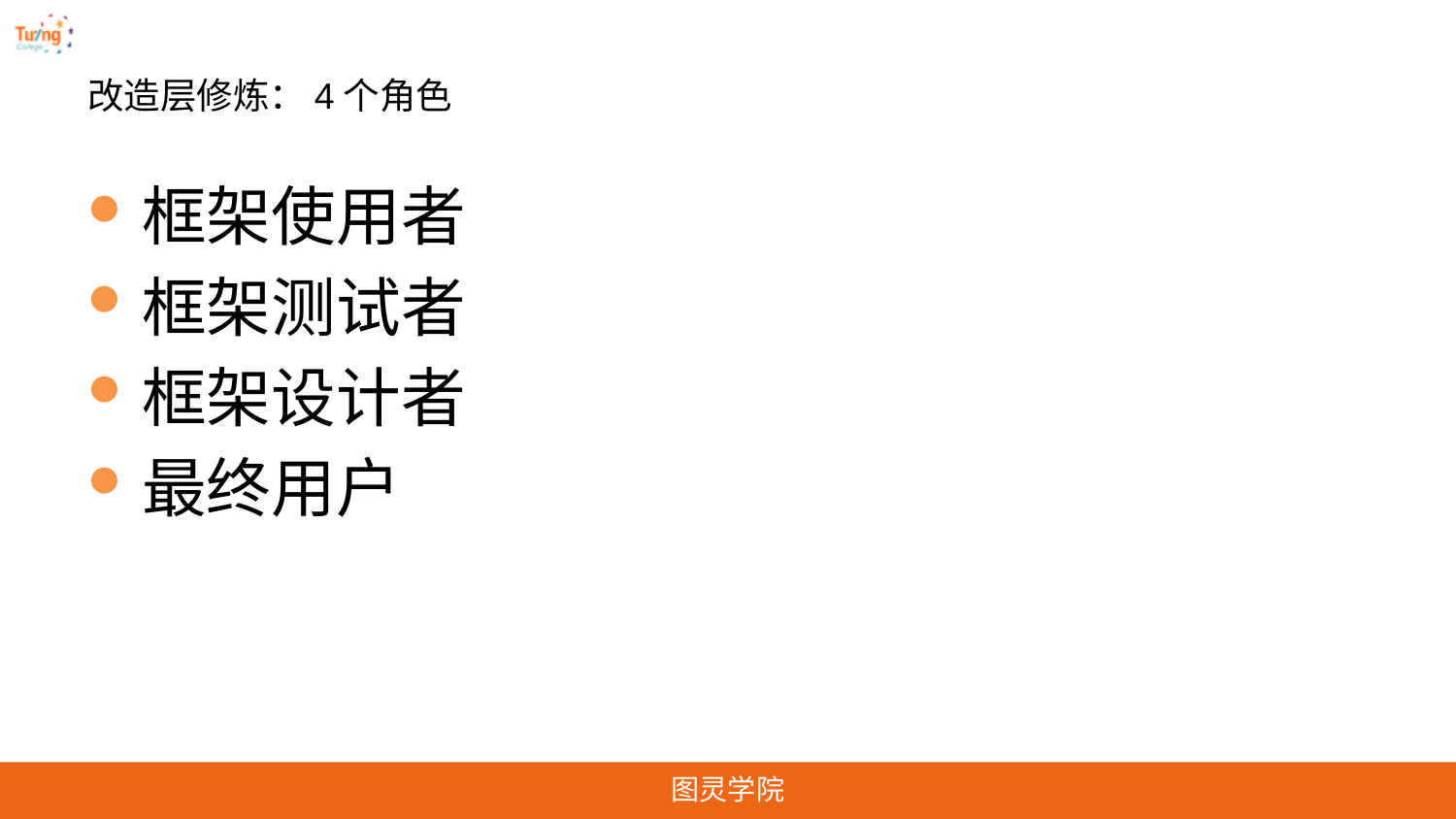

# 改造层修炼：4个角色
框架使用者
框架测试者
框架设计者
最终用户
图灵学院